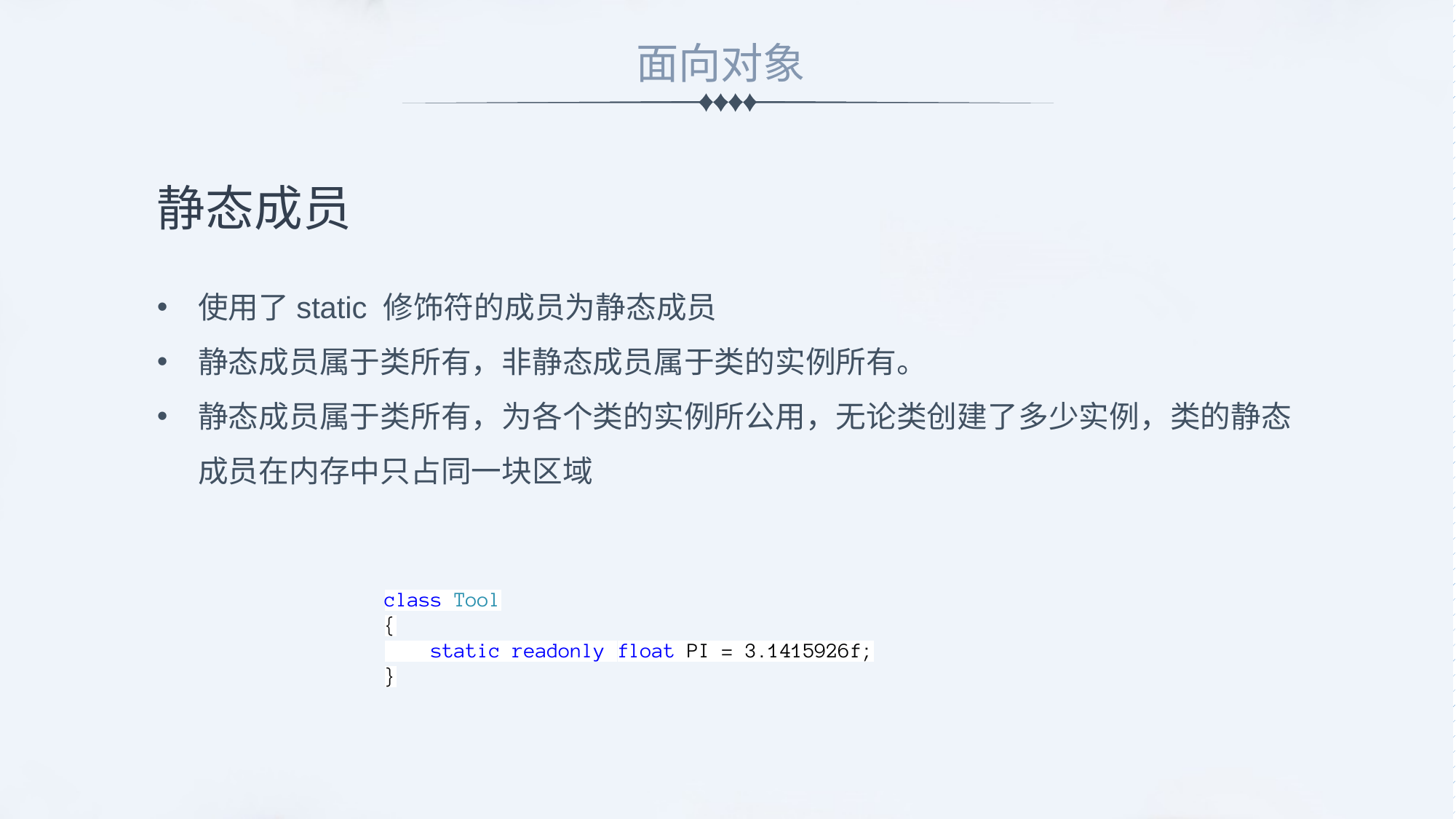

静态成员
使用了static 修饰符的成员为静态成员
静态成员属于类所有，非静态成员属于类的实例所有。
静态成员属于类所有，为各个类的实例所公用，无论类创建了多少实例，类的静态成员在内存中只占同一块区域
class Tool
{
    static readonly float PI = 3.1415926f;
}